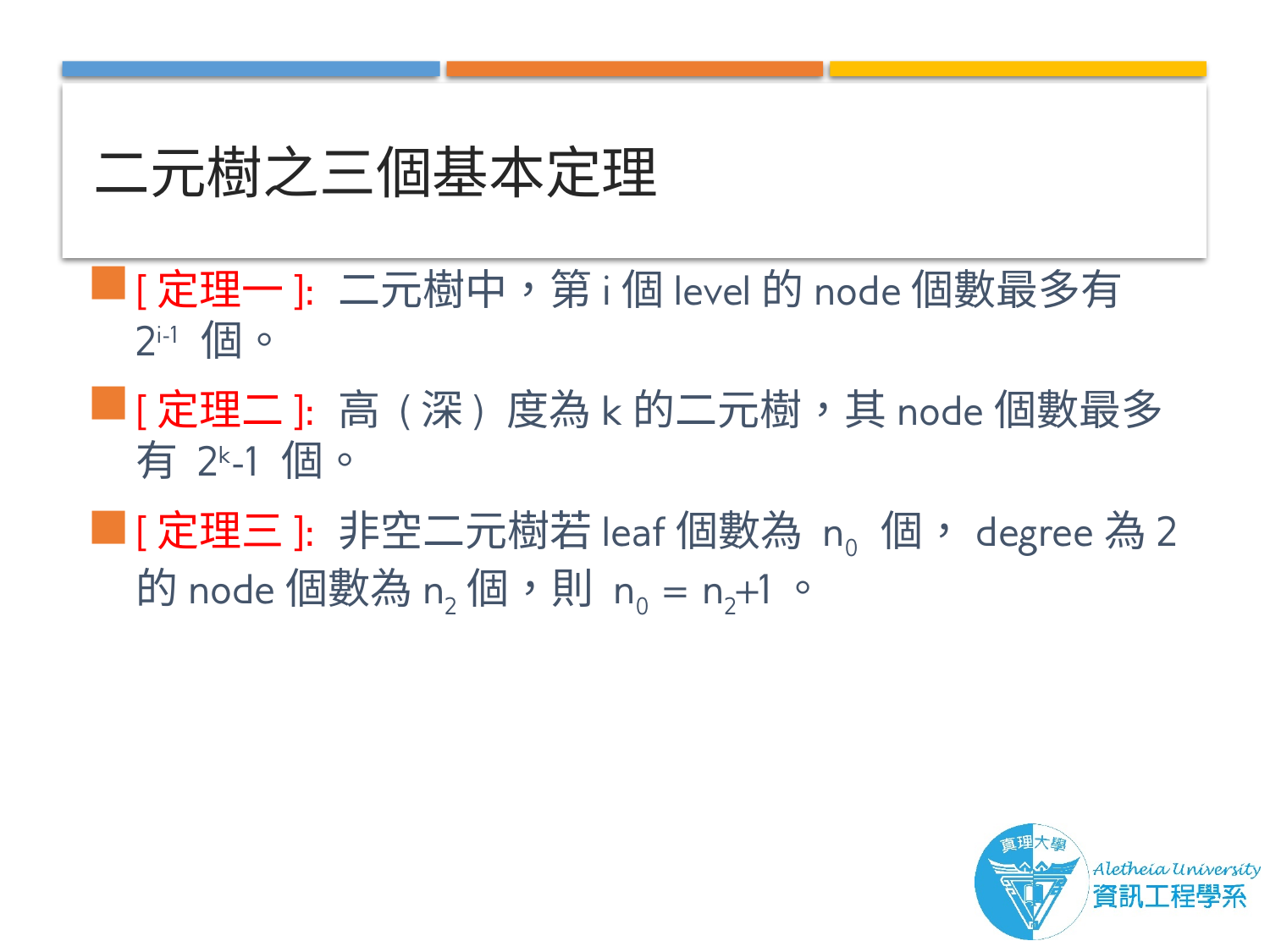

# 二元樹之三個基本定理
[定理一]: 二元樹中，第i個level的node個數最多有 2i-1 個。
[定理二]: 高 (深) 度為k的二元樹，其node個數最多有 2k-1 個。
[定理三]: 非空二元樹若leaf個數為 n0 個，degree為2的node個數為n2個，則 n0 = n2+1。